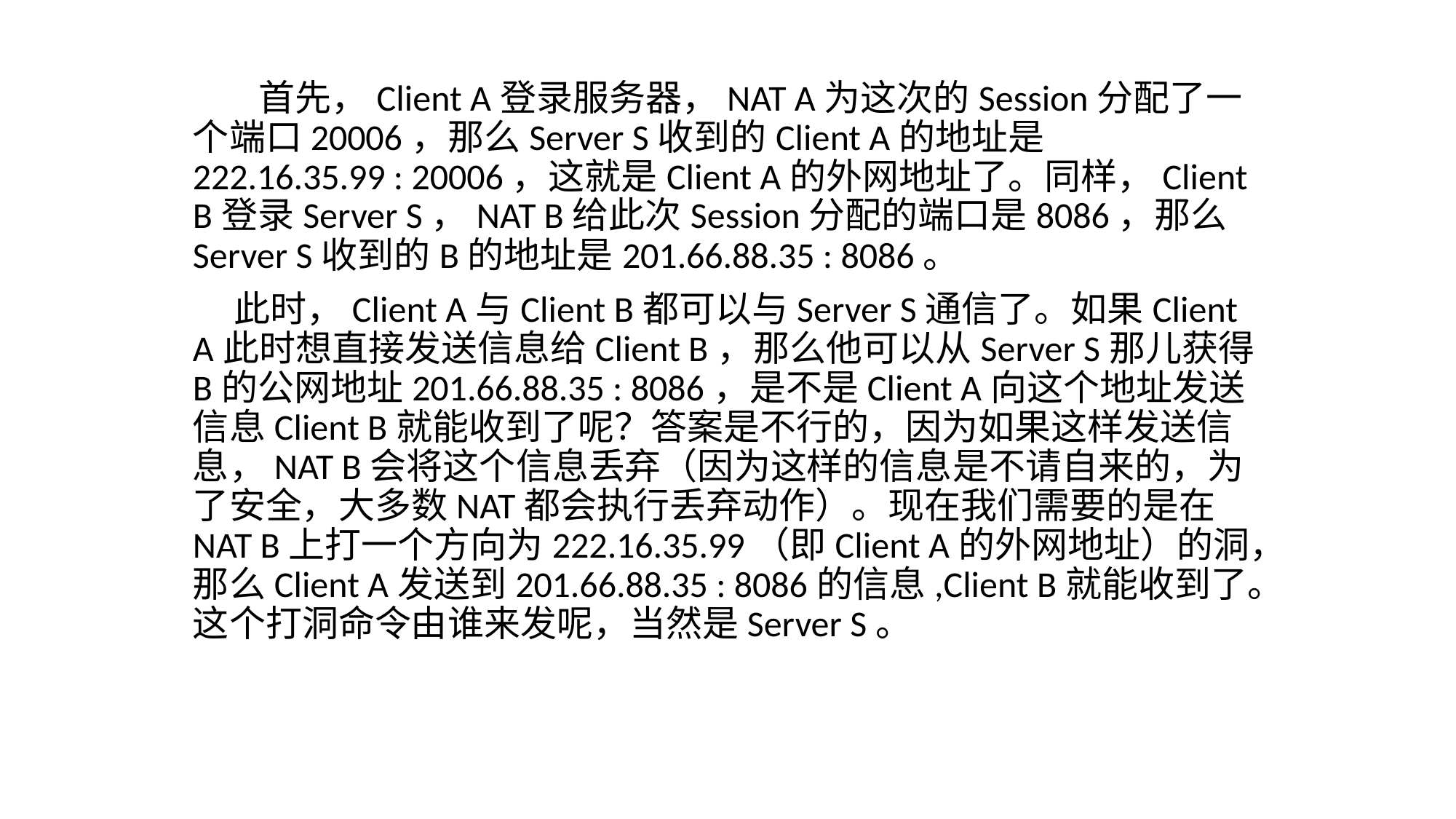

首先，Client A登录服务器，NAT A为这次的Session分配了一个端口20006，那么Server S收到的Client A的地址是222.16.35.99 : 20006，这就是Client A的外网地址了。同样，Client B登录Server S，NAT B给此次Session分配的端口是8086，那么Server S收到的B的地址是201.66.88.35 : 8086。
    此时，Client A与Client B都可以与Server S通信了。如果Client A此时想直接发送信息给Client B，那么他可以从Server S那儿获得B的公网地址201.66.88.35 : 8086，是不是Client A向这个地址发送信息Client B就能收到了呢？答案是不行的，因为如果这样发送信息，NAT B会将这个信息丢弃（因为这样的信息是不请自来的，为了安全，大多数NAT都会执行丢弃动作）。现在我们需要的是在NAT B上打一个方向为222.16.35.99（即Client A的外网地址）的洞，那么Client A发送到201.66.88.35 : 8086的信息,Client B就能收到了。这个打洞命令由谁来发呢，当然是Server S。